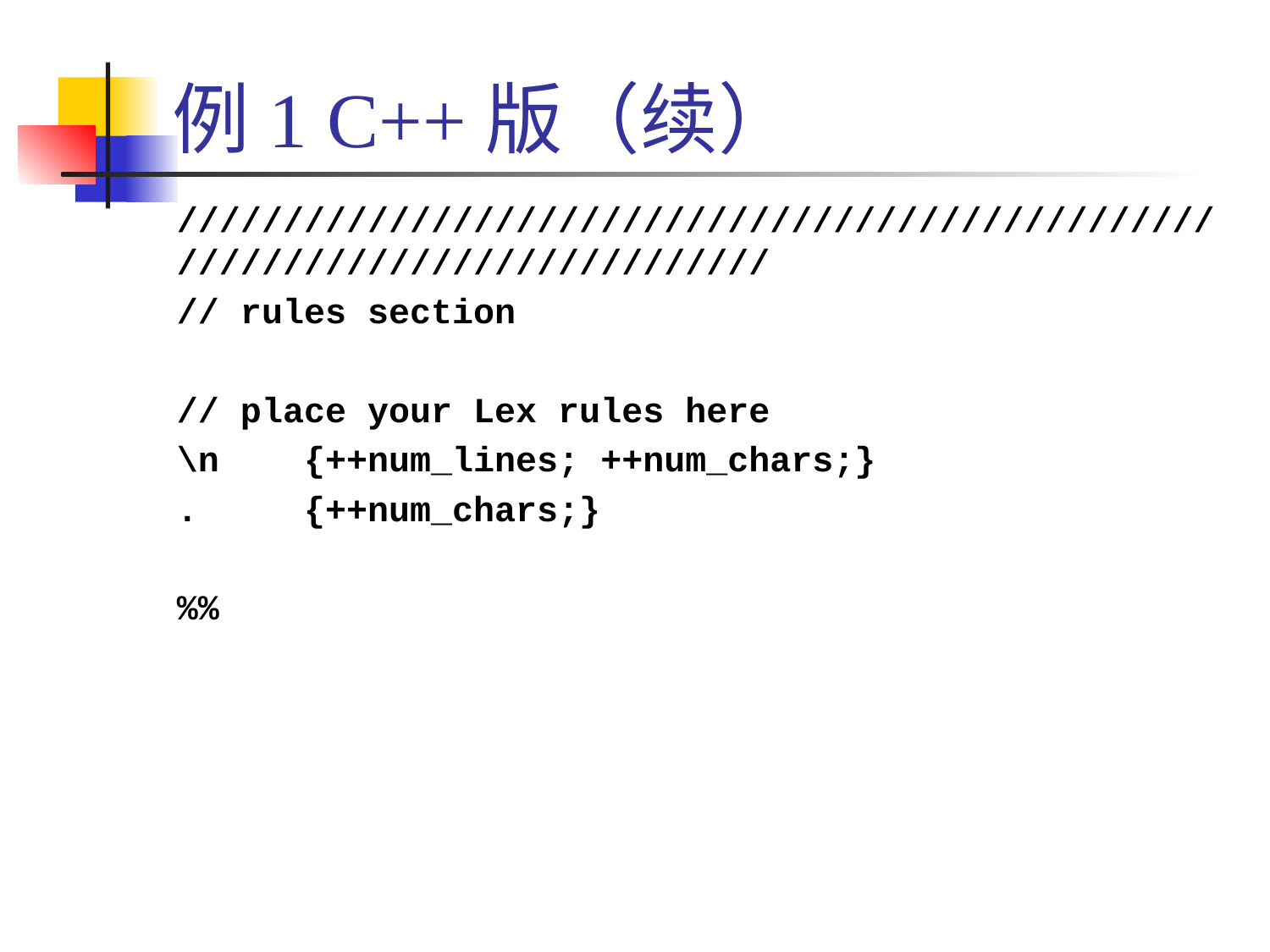

# 例1 C++版（续）
/////////////////////////////////////////////////////////////////////////////
// rules section

// place your Lex rules here
\n    {++num_lines; ++num_chars;}
.     {++num_chars;}

%%